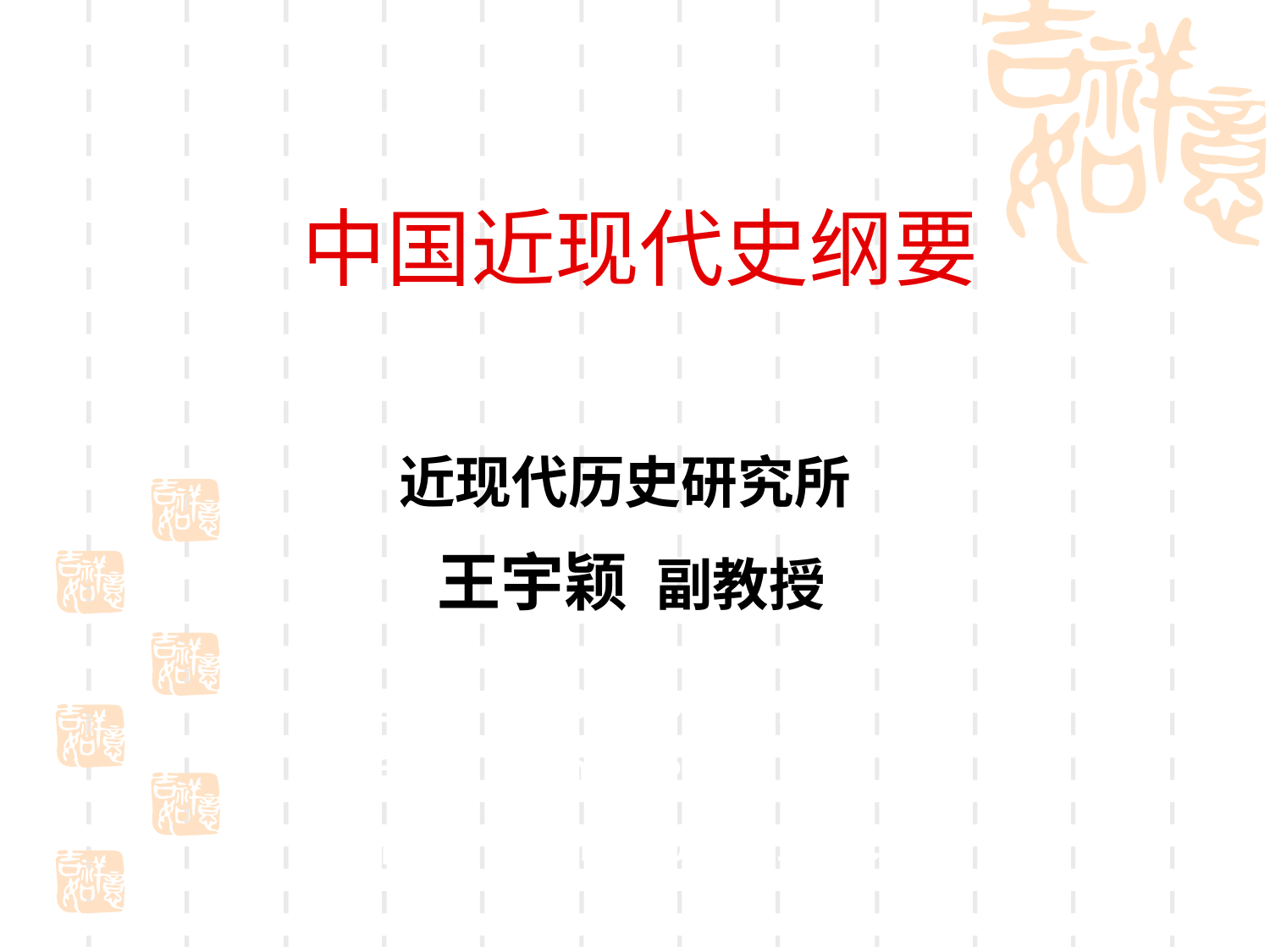

# 中国近现代史纲要
 近现代历史研究所
  王宇颖  副教授
电话：82668046（办）
手机：15102992656
邮箱：yuyingw082@163.com

1